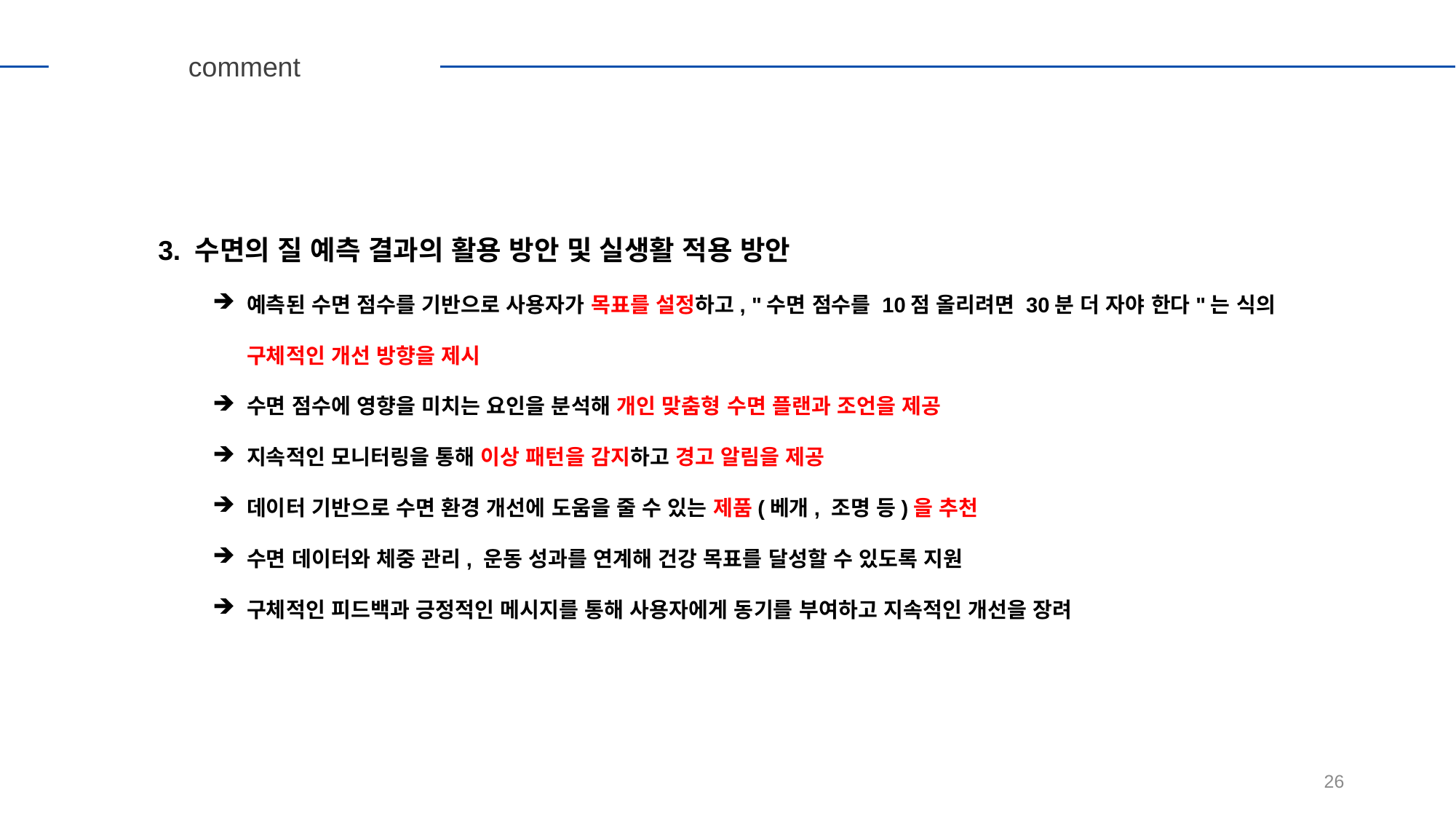

comment
3. 수면의 질 예측 결과의 활용 방안 및 실생활 적용 방안
예측된 수면 점수를 기반으로 사용자가 목표를 설정하고, "수면 점수를 10점 올리려면 30분 더 자야 한다"는 식의 구체적인 개선 방향을 제시
수면 점수에 영향을 미치는 요인을 분석해 개인 맞춤형 수면 플랜과 조언을 제공
지속적인 모니터링을 통해 이상 패턴을 감지하고 경고 알림을 제공
데이터 기반으로 수면 환경 개선에 도움을 줄 수 있는 제품(베개, 조명 등)을 추천
수면 데이터와 체중 관리, 운동 성과를 연계해 건강 목표를 달성할 수 있도록 지원
구체적인 피드백과 긍정적인 메시지를 통해 사용자에게 동기를 부여하고 지속적인 개선을 장려
26